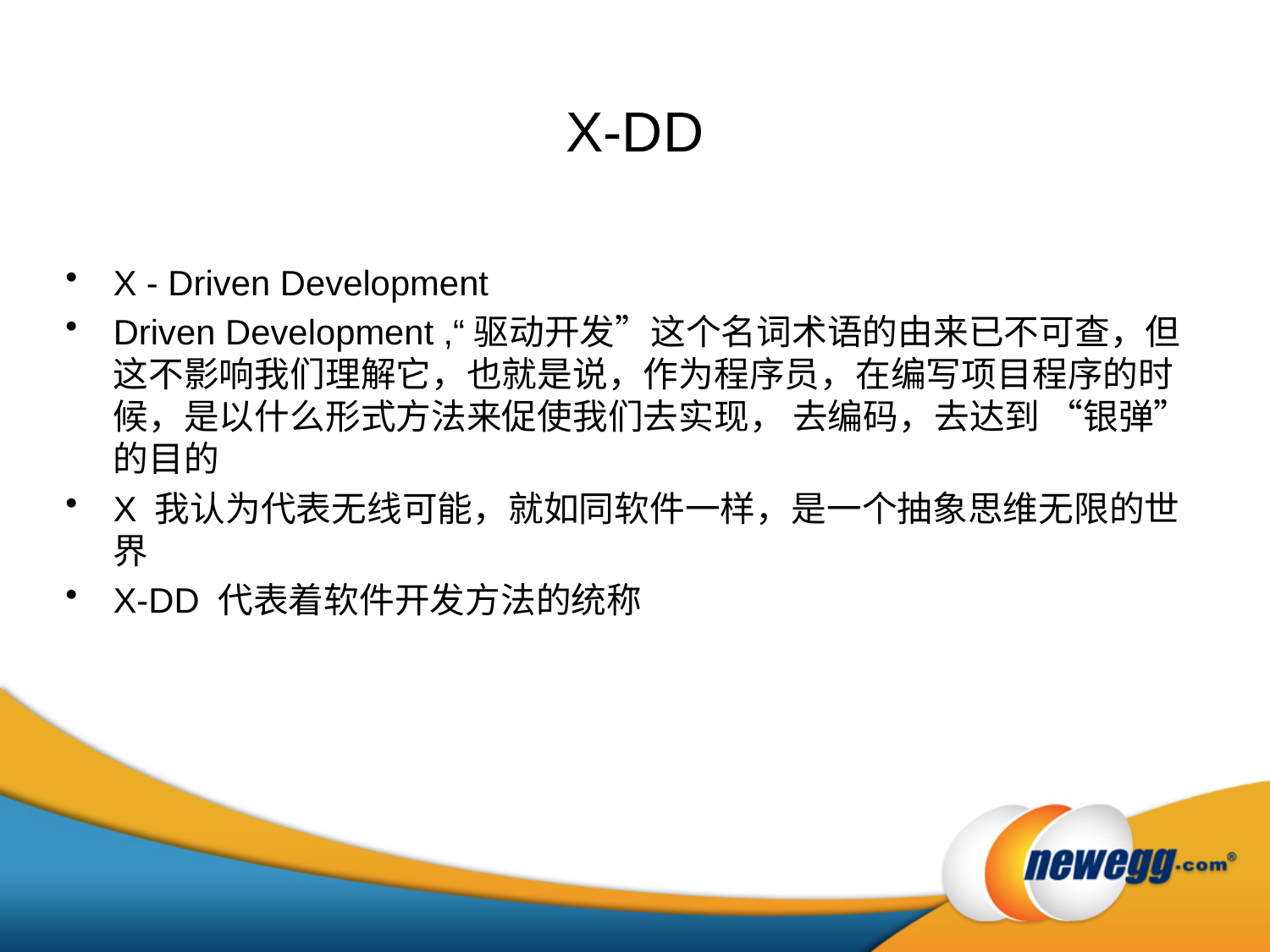

# X-DD
X - Driven Development
Driven Development ,“驱动开发”这个名词术语的由来已不可查，但这不影响我们理解它，也就是说，作为程序员，在编写项目程序的时候，是以什么形式方法来促使我们去实现， 去编码，去达到 “银弹”的目的
X 我认为代表无线可能，就如同软件一样，是一个抽象思维无限的世界
X-DD 代表着软件开发方法的统称